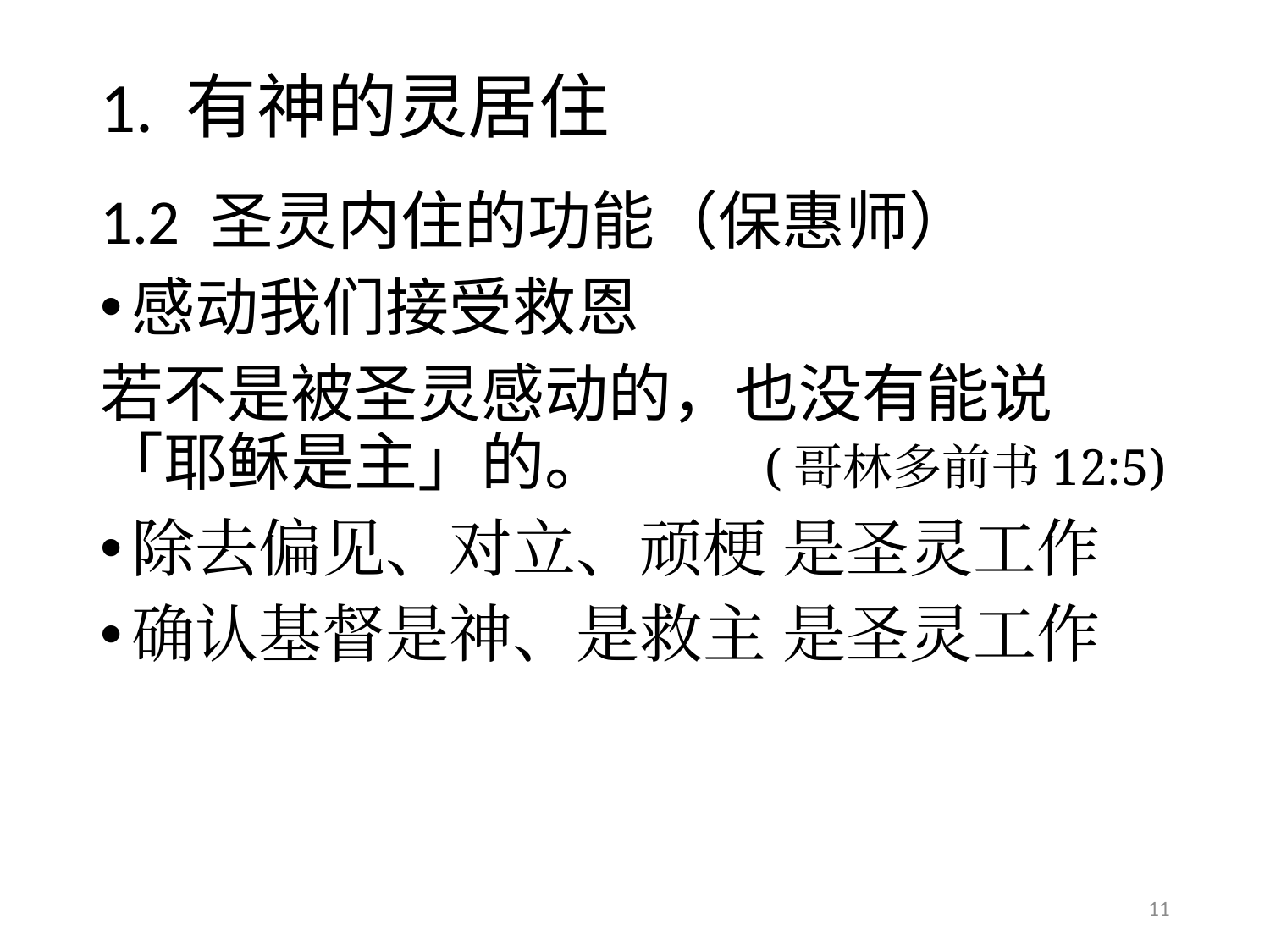

# 1. 有神的灵居住
1.2 圣灵内住的功能（保惠师）
感动我们接受救恩
若不是被圣灵感动的，也没有能说「耶稣是主」的。          (哥林多前书12:5)
除去偏见、对立、顽梗 是圣灵工作
确认基督是神、是救主 是圣灵工作
11